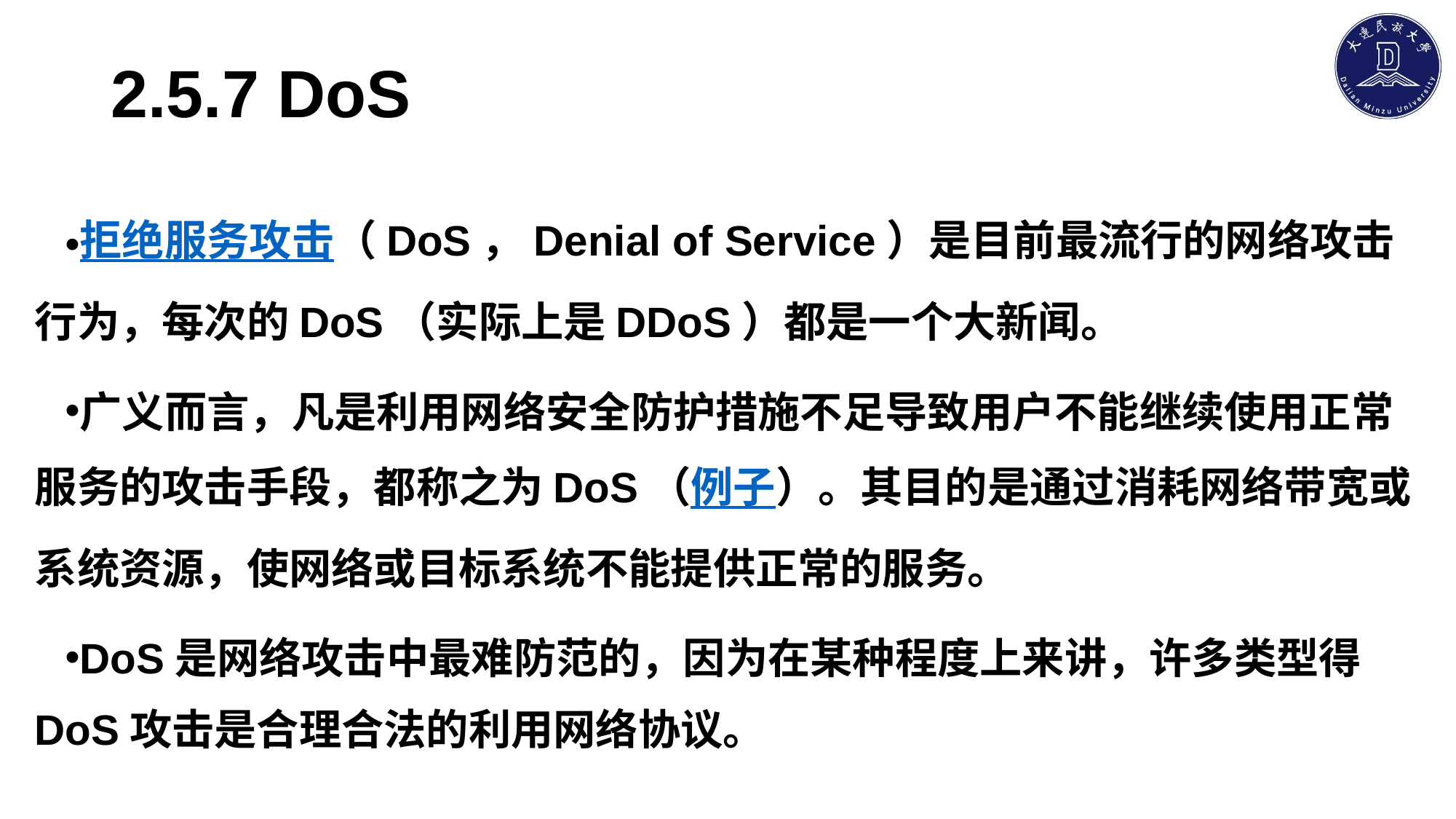

# 2.5.7 DoS
拒绝服务攻击（DoS，Denial of Service）是目前最流行的网络攻击行为，每次的DoS（实际上是DDoS）都是一个大新闻。
广义而言，凡是利用网络安全防护措施不足导致用户不能继续使用正常服务的攻击手段，都称之为DoS（例子）。其目的是通过消耗网络带宽或系统资源，使网络或目标系统不能提供正常的服务。
DoS是网络攻击中最难防范的，因为在某种程度上来讲，许多类型得DoS攻击是合理合法的利用网络协议。